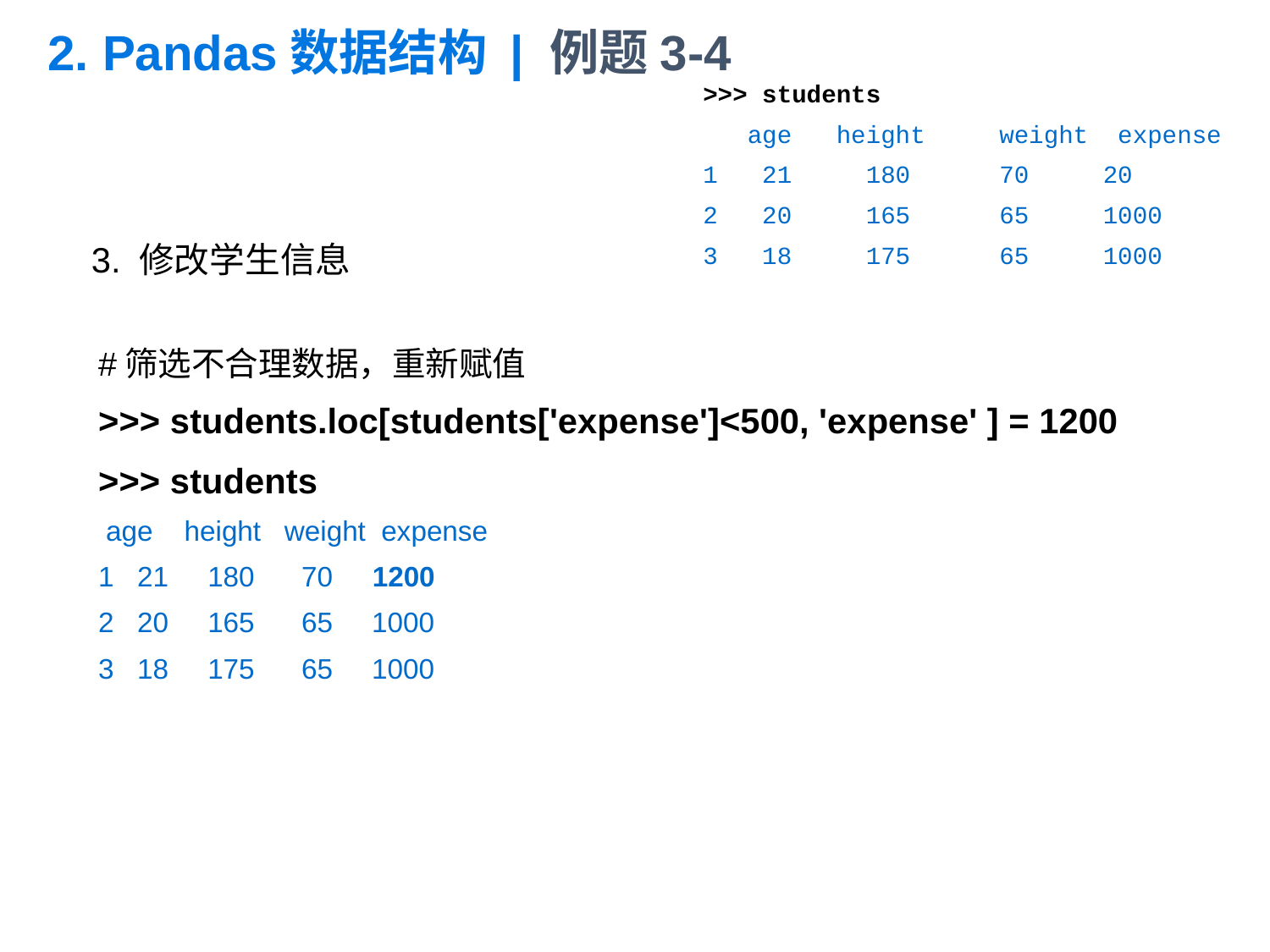

# 2. Pandas数据结构 | 例题3-4
>>> students
   age   height     weight  expense
1   21     180      70     20
2   20     165      65     1000
3   18     175      65     1000
     3. 修改学生信息

#筛选不合理数据，重新赋值
>>> students.loc[students['expense']<500, 'expense' ] = 1200
>>> students
 age    height   weight  expense
1   21     180      70     1200
2   20     165      65     1000
3   18     175      65     1000